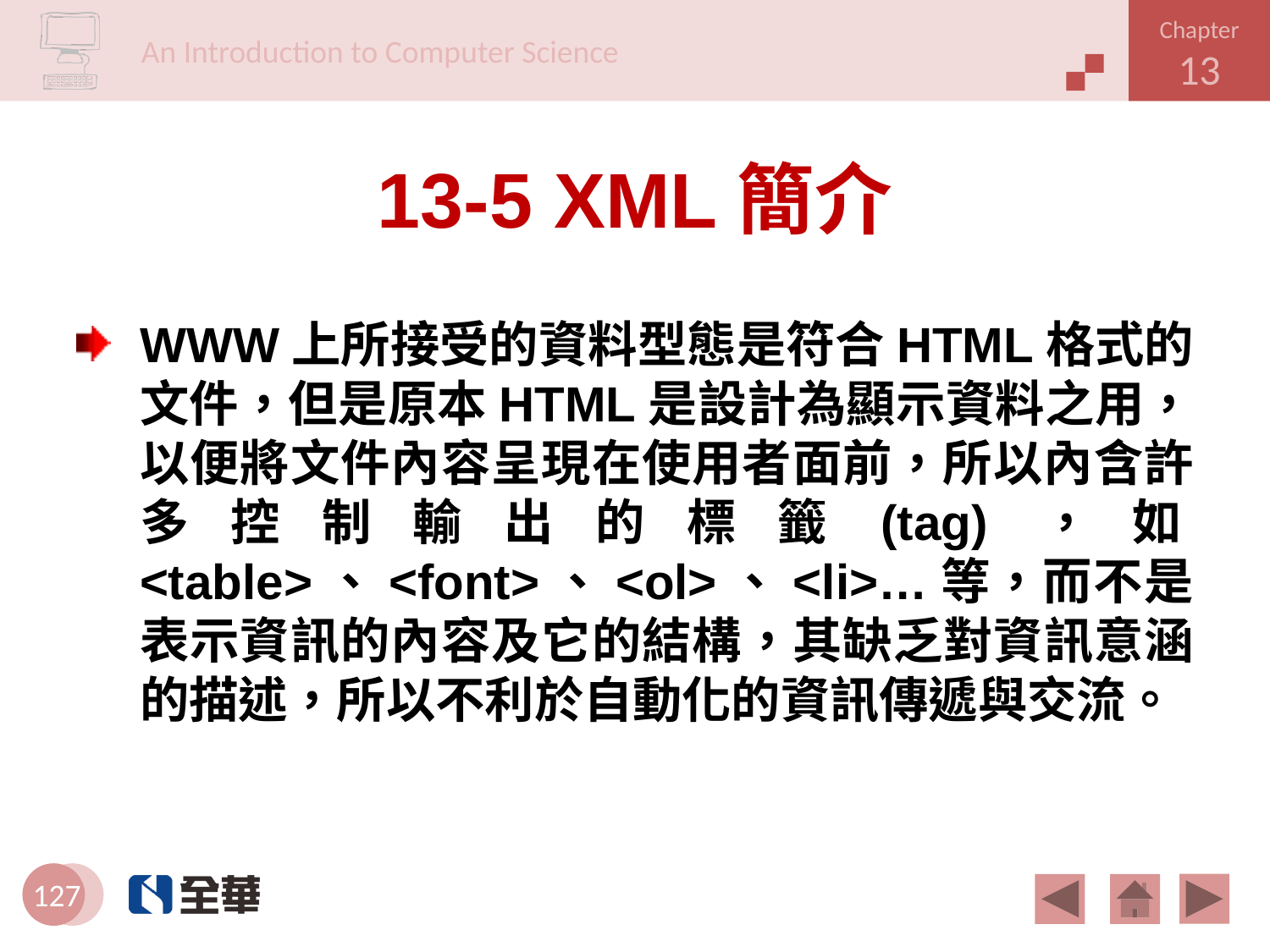

# 13-5 XML簡介
WWW上所接受的資料型態是符合HTML格式的文件，但是原本HTML是設計為顯示資料之用，以便將文件內容呈現在使用者面前，所以內含許多控制輸出的標籤(tag)，如<table>、<font>、<ol>、<li>…等，而不是表示資訊的內容及它的結構，其缺乏對資訊意涵的描述，所以不利於自動化的資訊傳遞與交流。